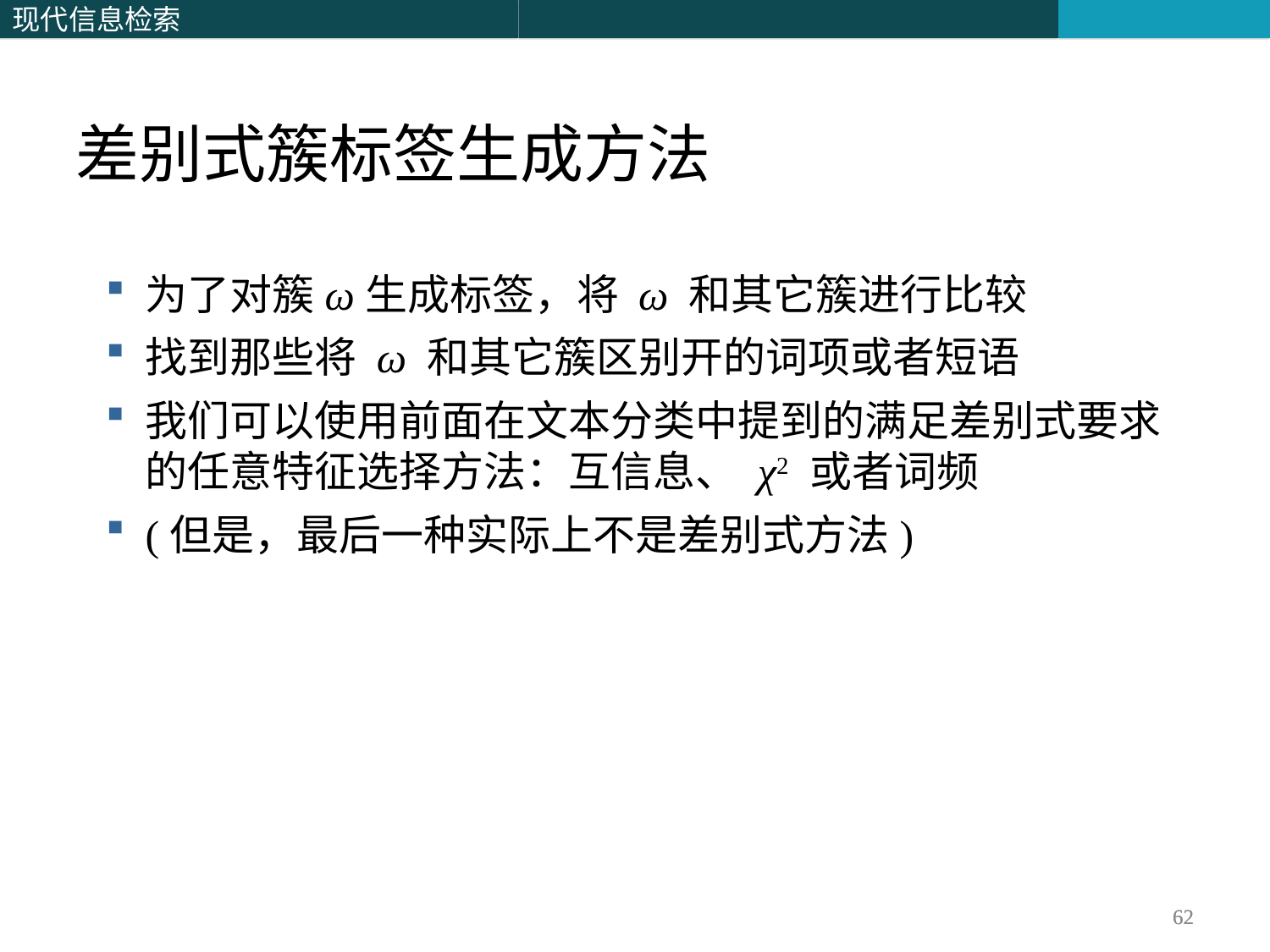

差别式簇标签生成方法

为了对簇ω生成标签，将 ω 和其它簇进行比较
找到那些将 ω 和其它簇区别开的词项或者短语
我们可以使用前面在文本分类中提到的满足差别式要求的任意特征选择方法：互信息、 χ2 或者词频
(但是，最后一种实际上不是差别式方法)
62
62